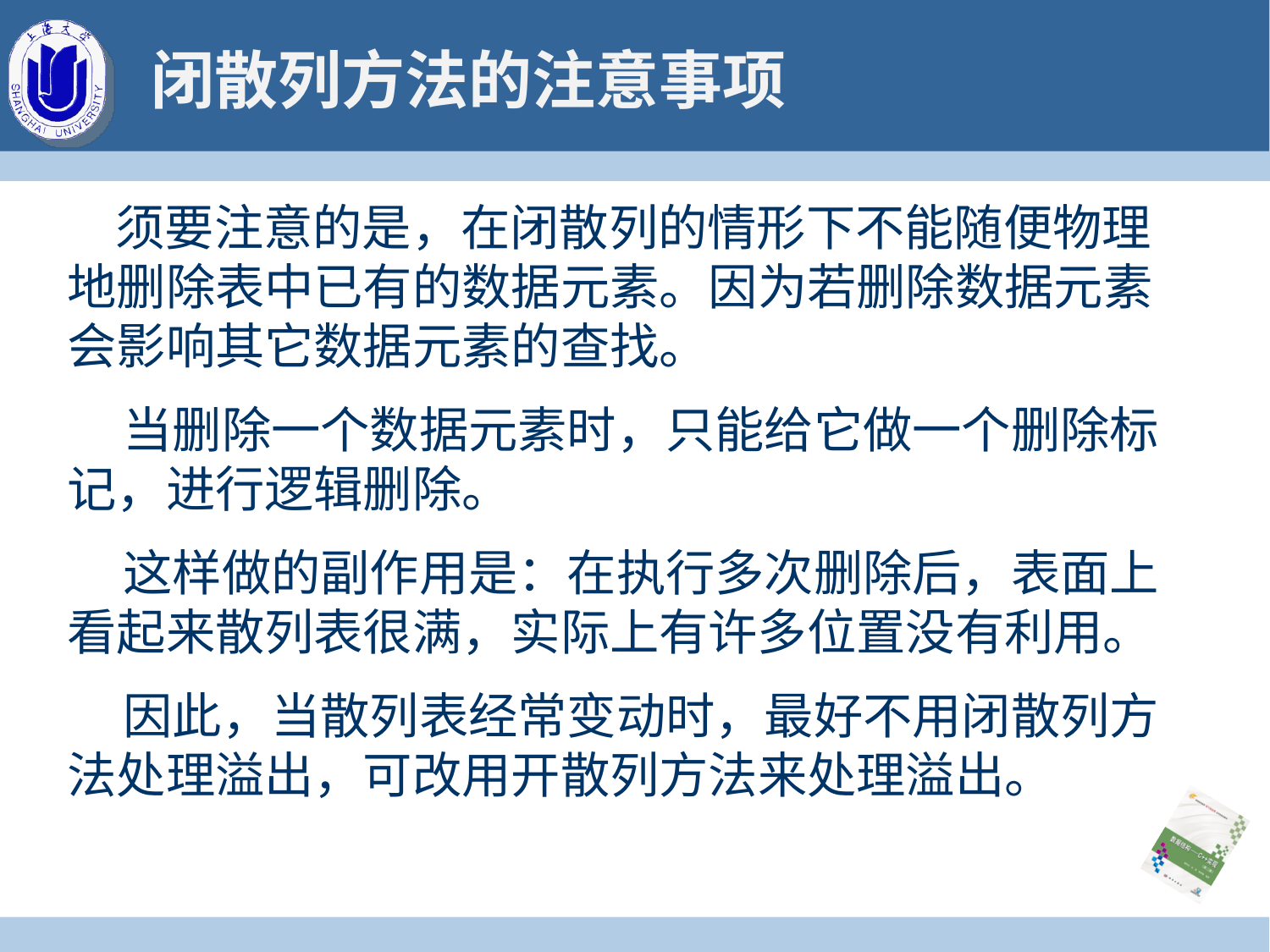

# 闭散列方法的注意事项
    须要注意的是，在闭散列的情形下不能随便物理地删除表中已有的数据元素。因为若删除数据元素会影响其它数据元素的查找。
    当删除一个数据元素时，只能给它做一个删除标记，进行逻辑删除。
    这样做的副作用是：在执行多次删除后，表面上看起来散列表很满，实际上有许多位置没有利用。
    因此，当散列表经常变动时，最好不用闭散列方法处理溢出，可改用开散列方法来处理溢出。